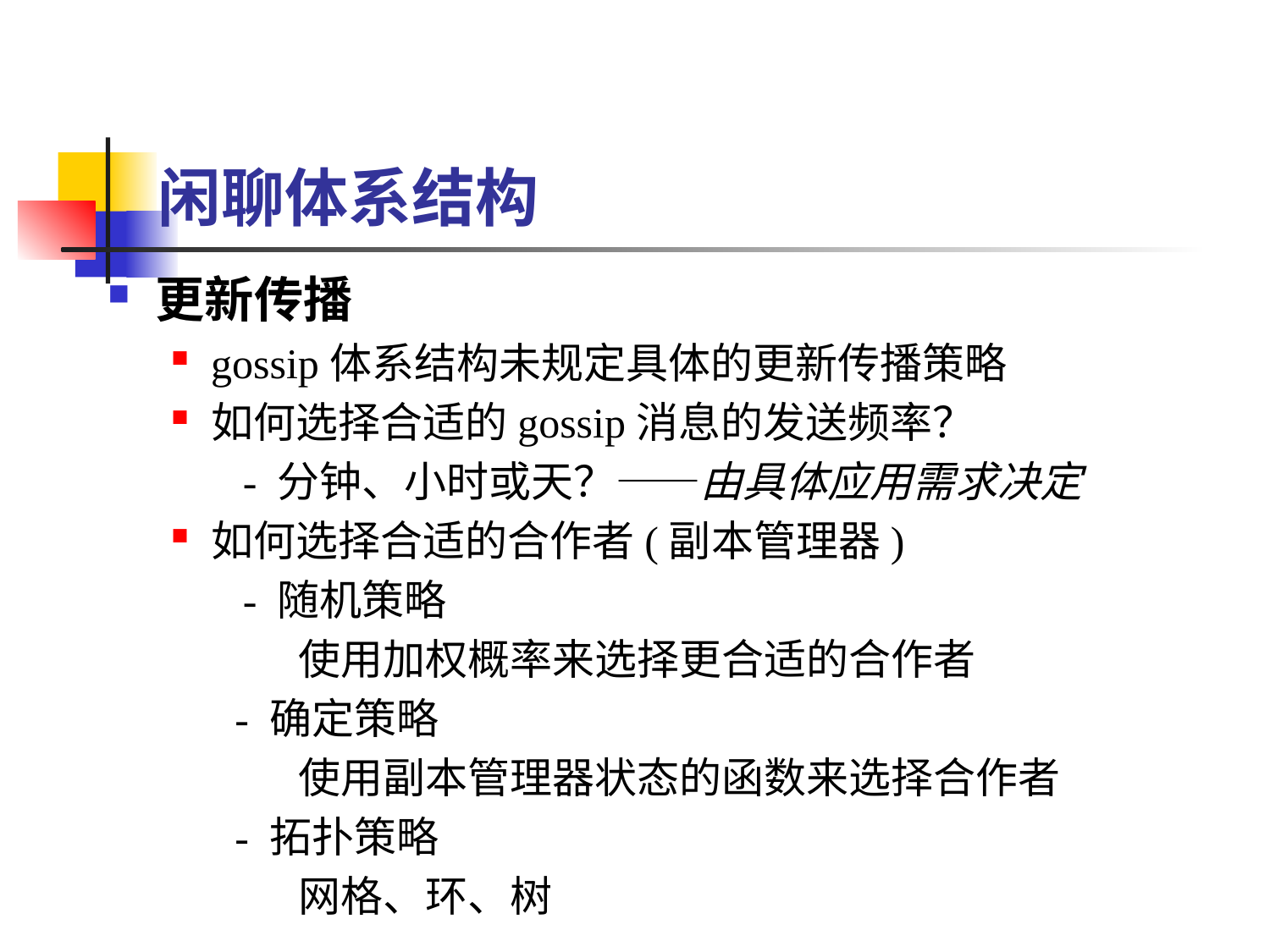

# 闲聊体系结构
更新传播
gossip体系结构未规定具体的更新传播策略
如何选择合适的gossip消息的发送频率？
　  - 分钟、小时或天？——由具体应用需求决定
如何选择合适的合作者(副本管理器)
　  - 随机策略
　　　使用加权概率来选择更合适的合作者
      - 确定策略
　　　使用副本管理器状态的函数来选择合作者
      - 拓扑策略
　　　网格、环、树